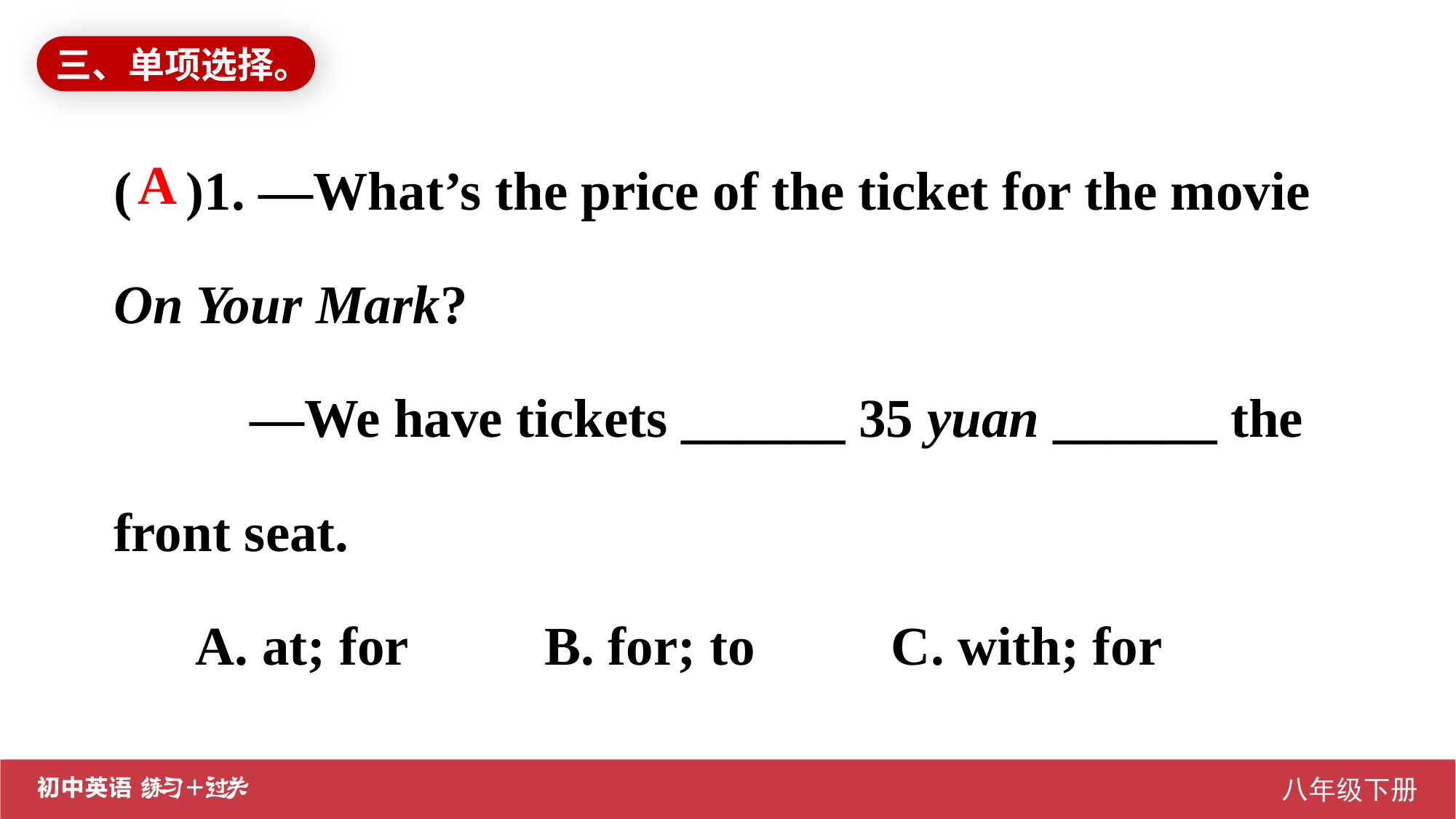

三、单项选择。
(    )1. —What’s the price of the ticket for the movie On Your Mark?
          —We have tickets ______ 35 yuan ______ the front seat.
      A. at; for          B. for; to          C. with; for
A